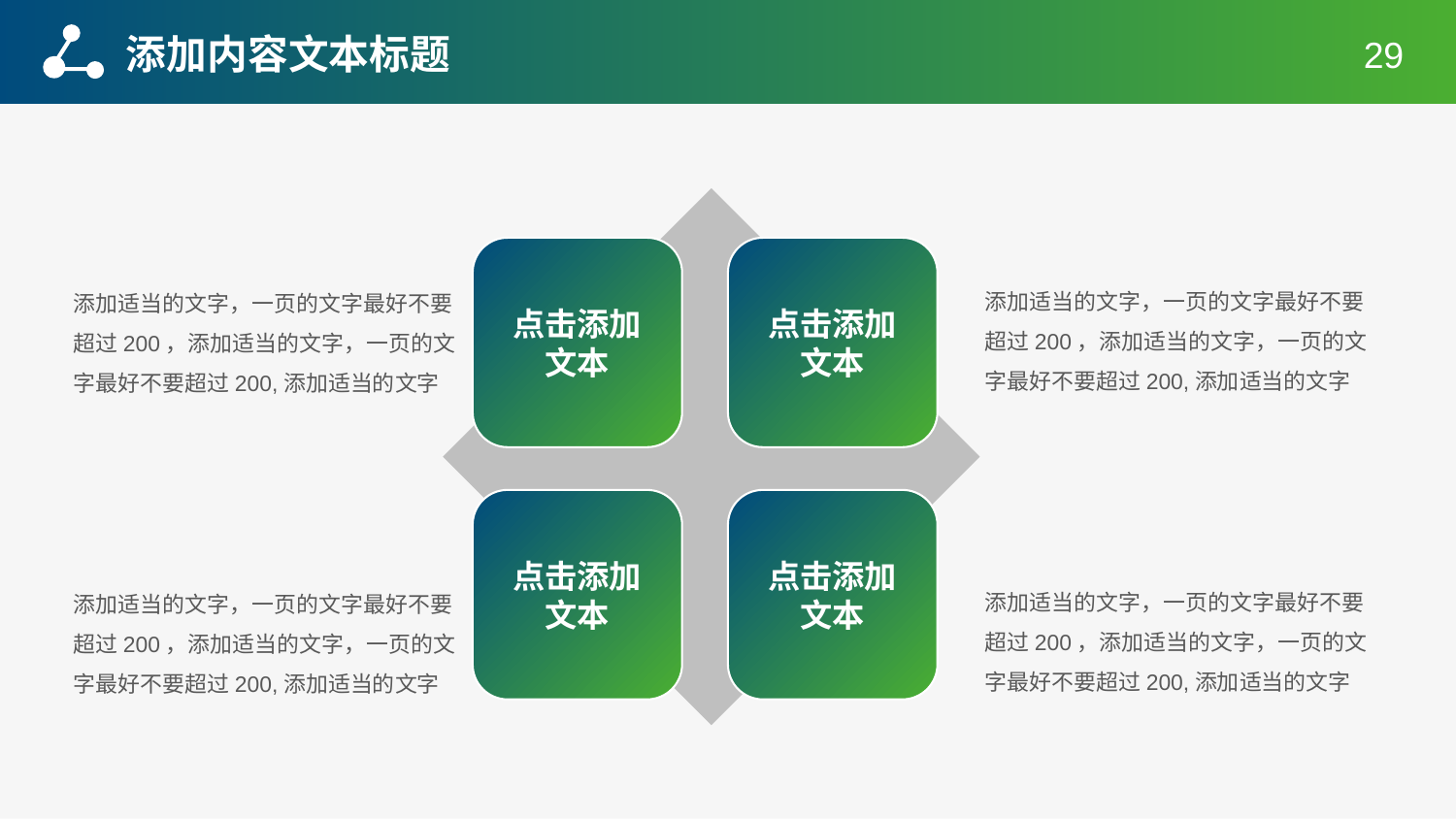

添加内容文本标题

29

点击添加
文本
点击添加
文本
添加适当的文字，一页的文字最好不要超过200，添加适当的文字，一页的文字最好不要超过200,添加适当的文字
添加适当的文字，一页的文字最好不要超过200，添加适当的文字，一页的文字最好不要超过200,添加适当的文字
点击添加
文本
点击添加
文本
添加适当的文字，一页的文字最好不要超过200，添加适当的文字，一页的文字最好不要超过200,添加适当的文字
添加适当的文字，一页的文字最好不要超过200，添加适当的文字，一页的文字最好不要超过200,添加适当的文字